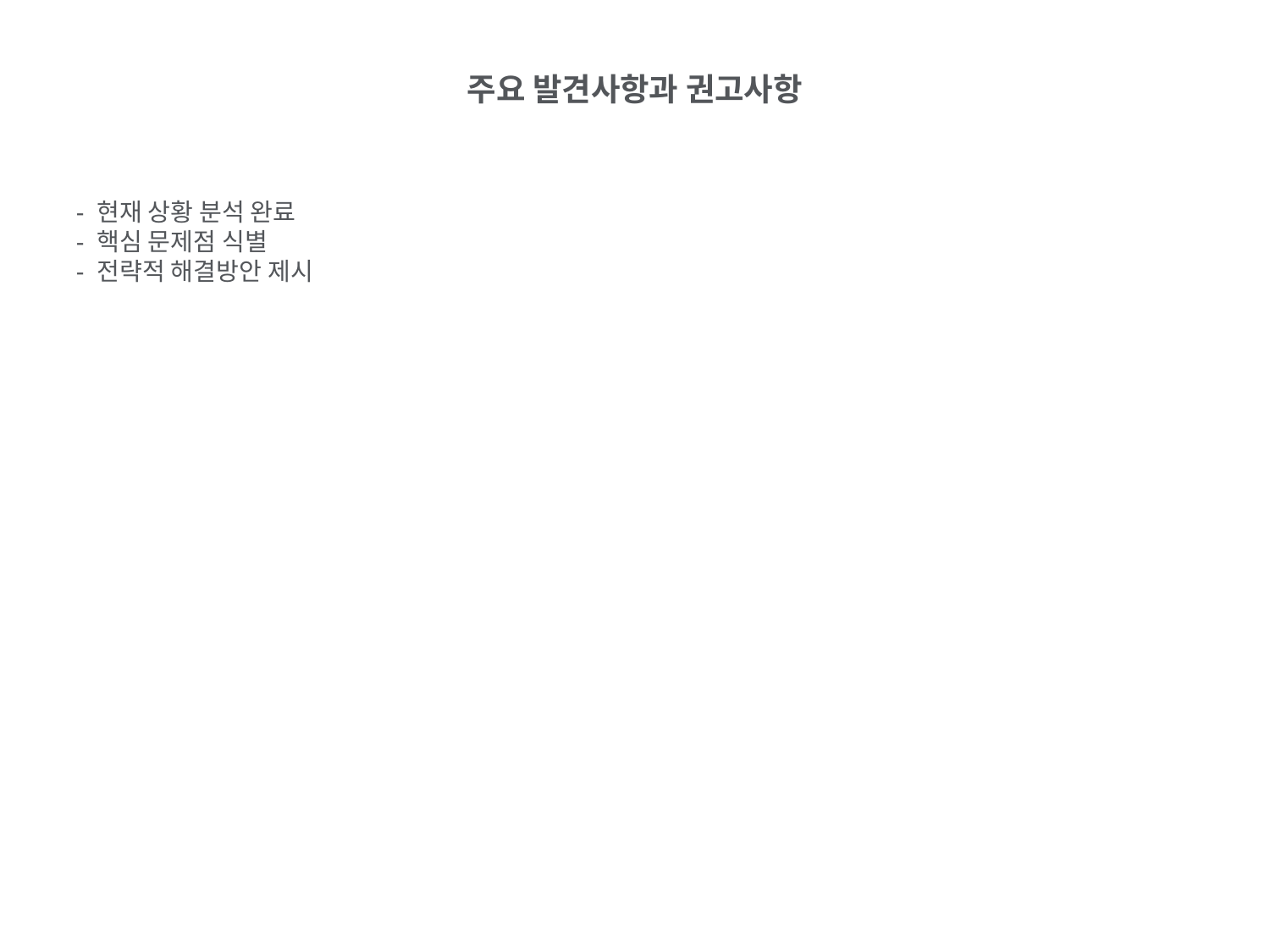

주요 발견사항과 권고사항
- 현재 상황 분석 완료
- 핵심 문제점 식별
- 전략적 해결방안 제시